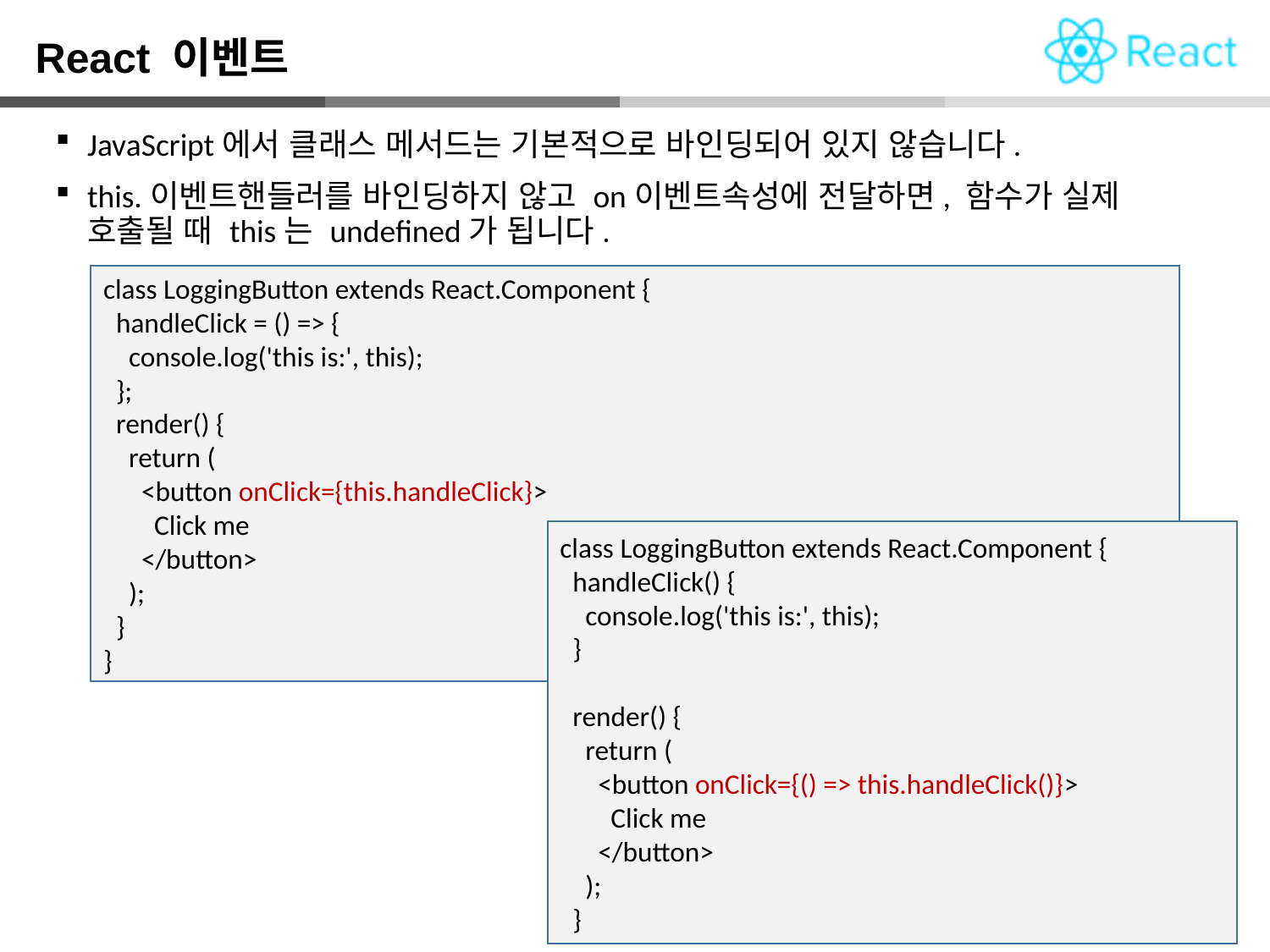

React 이벤트
JavaScript에서 클래스 메서드는 기본적으로 바인딩되어 있지 않습니다.
this.이벤트핸들러를 바인딩하지 않고 on이벤트속성에 전달하면, 함수가 실제 호출될 때 this는 undefined가 됩니다.

class LoggingButton extends React.Component {
  handleClick = () => {
    console.log('this is:', this);
  };
  render() {
    return (
      <button onClick={this.handleClick}>
        Click me
      </button>
    );
  }
}

class LoggingButton extends React.Component {
  handleClick() {
    console.log('this is:', this);
  }

  render() {
    return (
      <button onClick={() => this.handleClick()}>
        Click me
      </button>
    );
  }